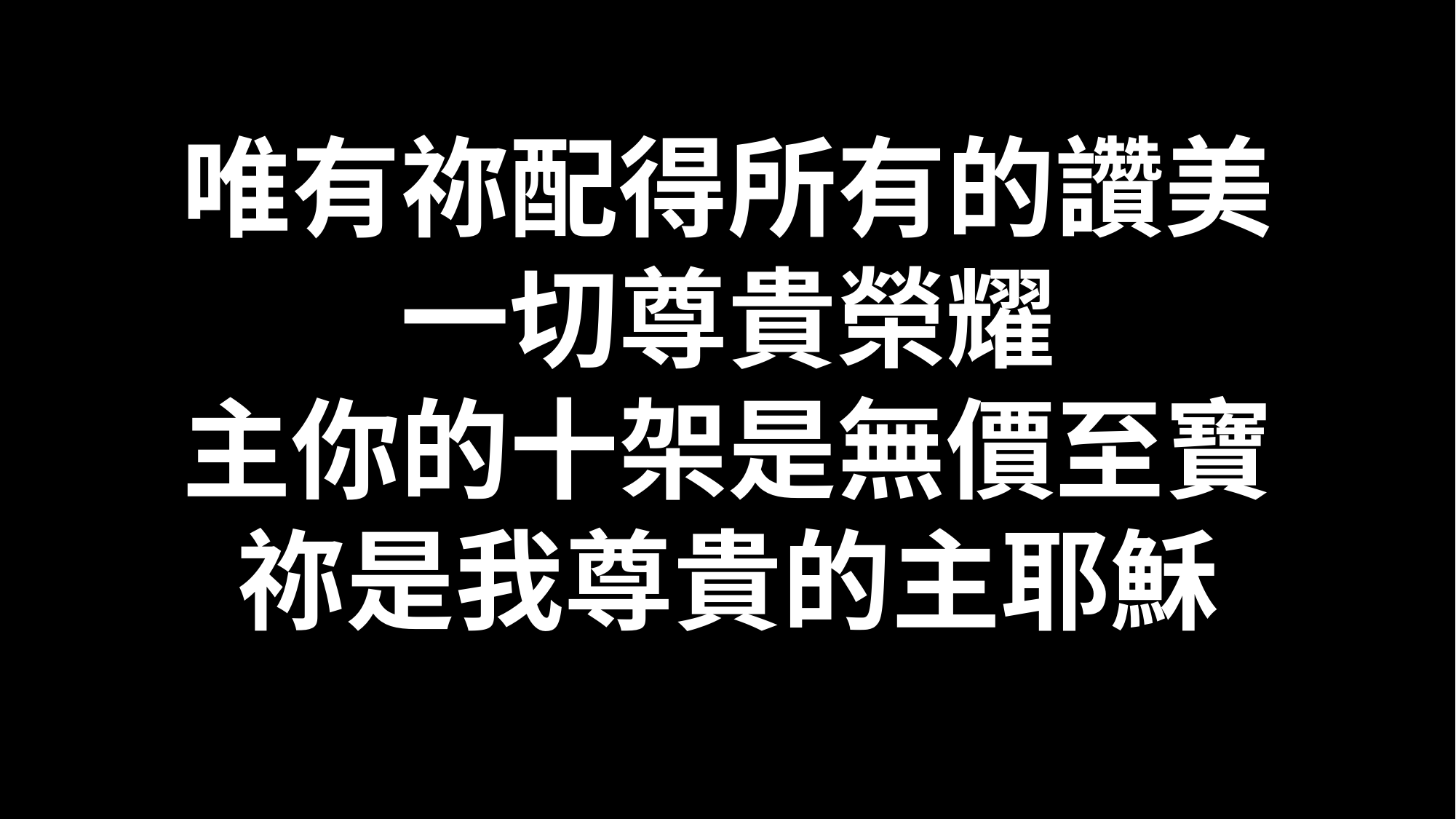

唯有祢配得所有的讚美
一切尊貴榮耀
主你的十架是無價至寶
祢是我尊貴的主耶穌